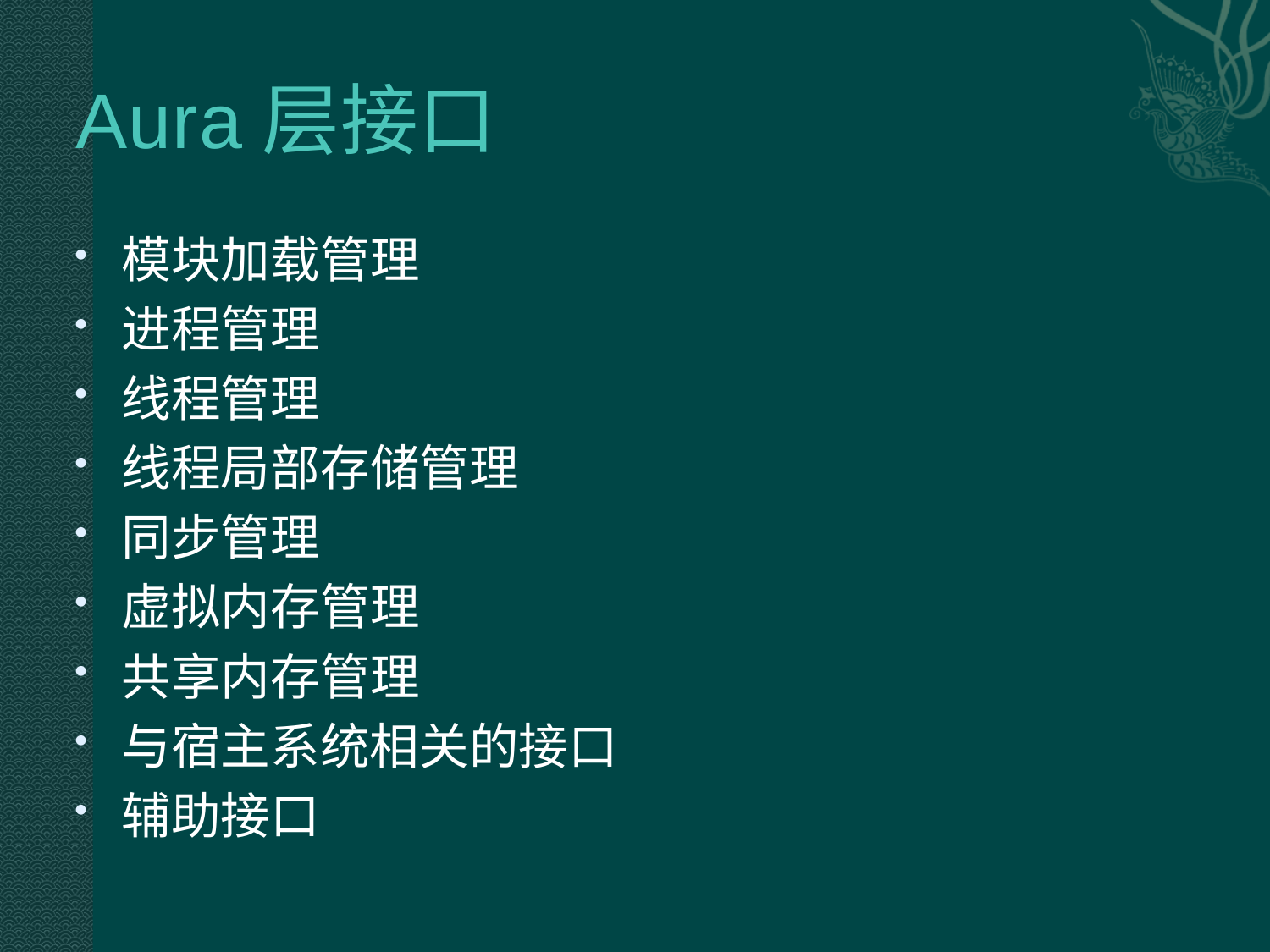

# Aura层接口
模块加载管理
进程管理
线程管理
线程局部存储管理
同步管理
虚拟内存管理
共享内存管理
与宿主系统相关的接口
辅助接口